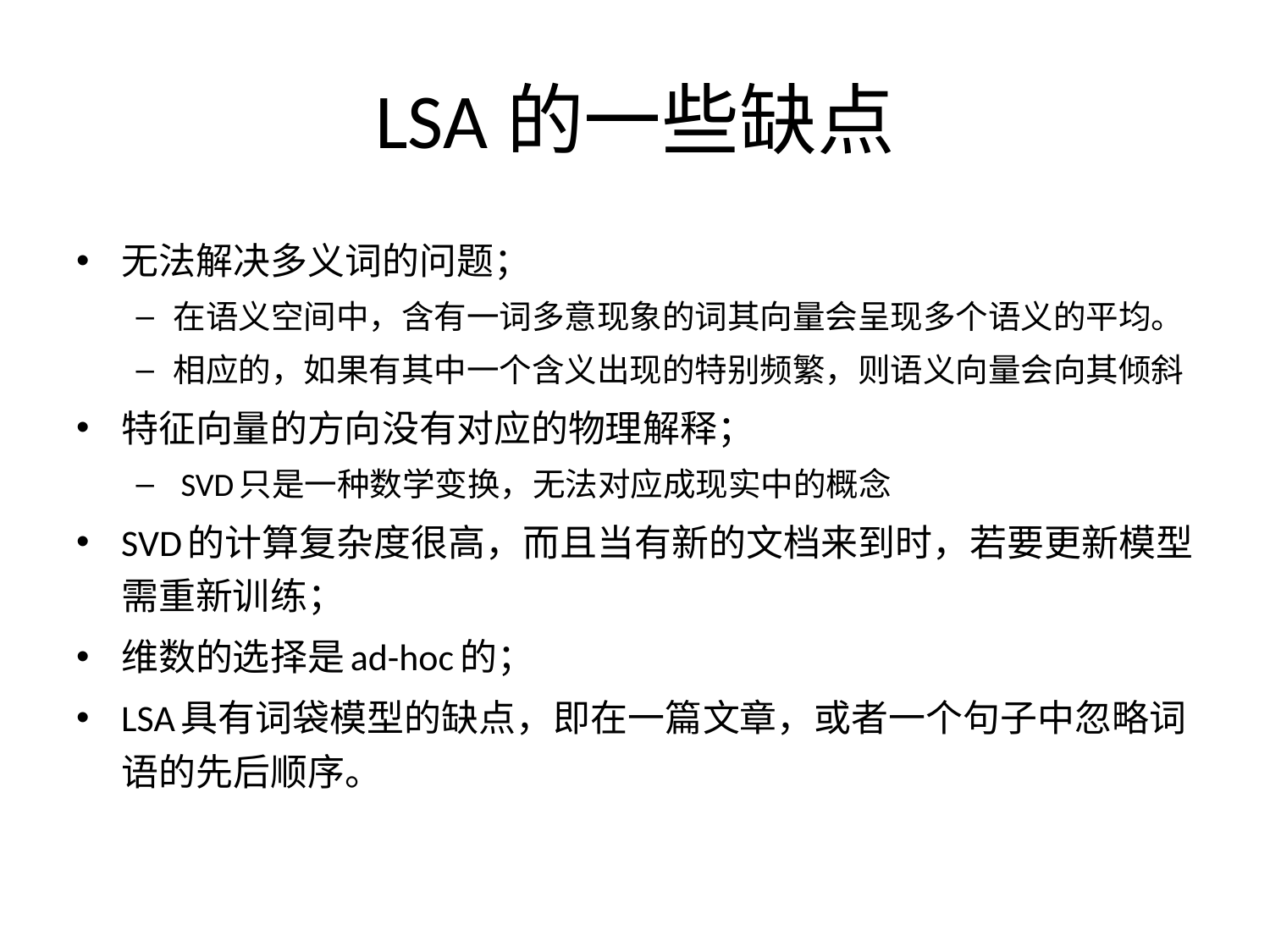

# LSA的一些缺点
无法解决多义词的问题；
在语义空间中，含有一词多意现象的词其向量会呈现多个语义的平均。
相应的，如果有其中一个含义出现的特别频繁，则语义向量会向其倾斜
特征向量的方向没有对应的物理解释；
 SVD只是一种数学变换，无法对应成现实中的概念
SVD的计算复杂度很高，而且当有新的文档来到时，若要更新模型需重新训练；
维数的选择是ad-hoc的；
LSA具有词袋模型的缺点，即在一篇文章，或者一个句子中忽略词语的先后顺序。